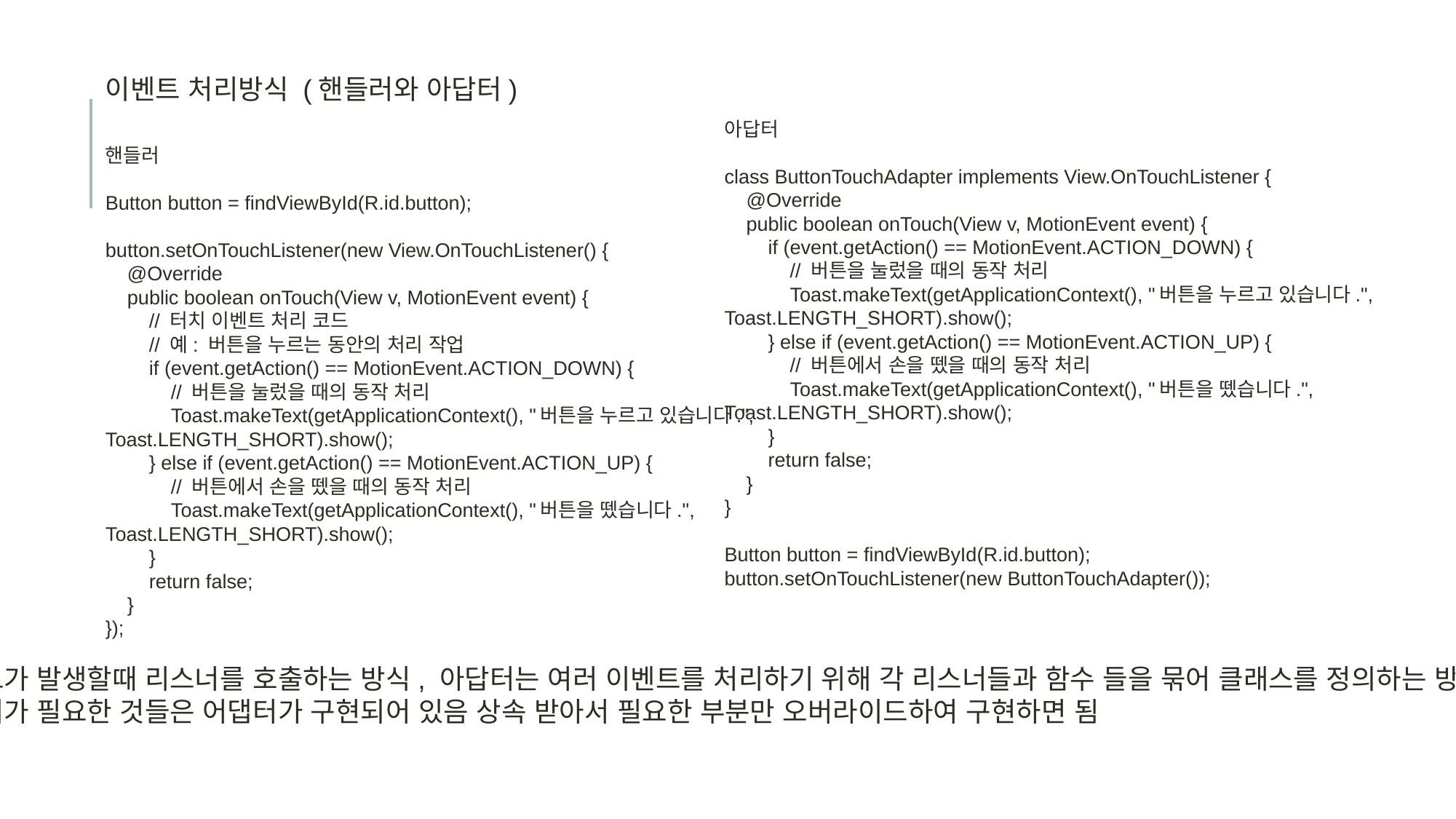

이벤트 처리방식 (핸들러와 아답터)
아답터
class ButtonTouchAdapter implements View.OnTouchListener {
    @Override
    public boolean onTouch(View v, MotionEvent event) {
        if (event.getAction() == MotionEvent.ACTION_DOWN) {
            // 버튼을 눌렀을 때의 동작 처리
            Toast.makeText(getApplicationContext(), "버튼을 누르고 있습니다.", Toast.LENGTH_SHORT).show();
        } else if (event.getAction() == MotionEvent.ACTION_UP) {
            // 버튼에서 손을 뗐을 때의 동작 처리
            Toast.makeText(getApplicationContext(), "버튼을 뗐습니다.", Toast.LENGTH_SHORT).show();
        }
        return false;
    }
}

Button button = findViewById(R.id.button);
button.setOnTouchListener(new ButtonTouchAdapter());

핸들러
Button button = findViewById(R.id.button);

button.setOnTouchListener(new View.OnTouchListener() {
    @Override
    public boolean onTouch(View v, MotionEvent event) {
        // 터치 이벤트 처리 코드
        // 예: 버튼을 누르는 동안의 처리 작업
        if (event.getAction() == MotionEvent.ACTION_DOWN) {
            // 버튼을 눌렀을 때의 동작 처리
            Toast.makeText(getApplicationContext(), "버튼을 누르고 있습니다.", Toast.LENGTH_SHORT).show();
        } else if (event.getAction() == MotionEvent.ACTION_UP) {
            // 버튼에서 손을 뗐을 때의 동작 처리
            Toast.makeText(getApplicationContext(), "버튼을 뗐습니다.", Toast.LENGTH_SHORT).show();
        }
        return false;
    }
});

핸들러는 각 이벤트가 발생할때 리스너를 호출하는 방식, 아답터는 여러 이벤트를 처리하기 위해 각 리스너들과 함수 들을 묶어 클래스를 정의하는 방식
대부분 이벤트 처리가 필요한 것들은 어댑터가 구현되어 있음 상속 받아서 필요한 부분만 오버라이드하여 구현하면 됨